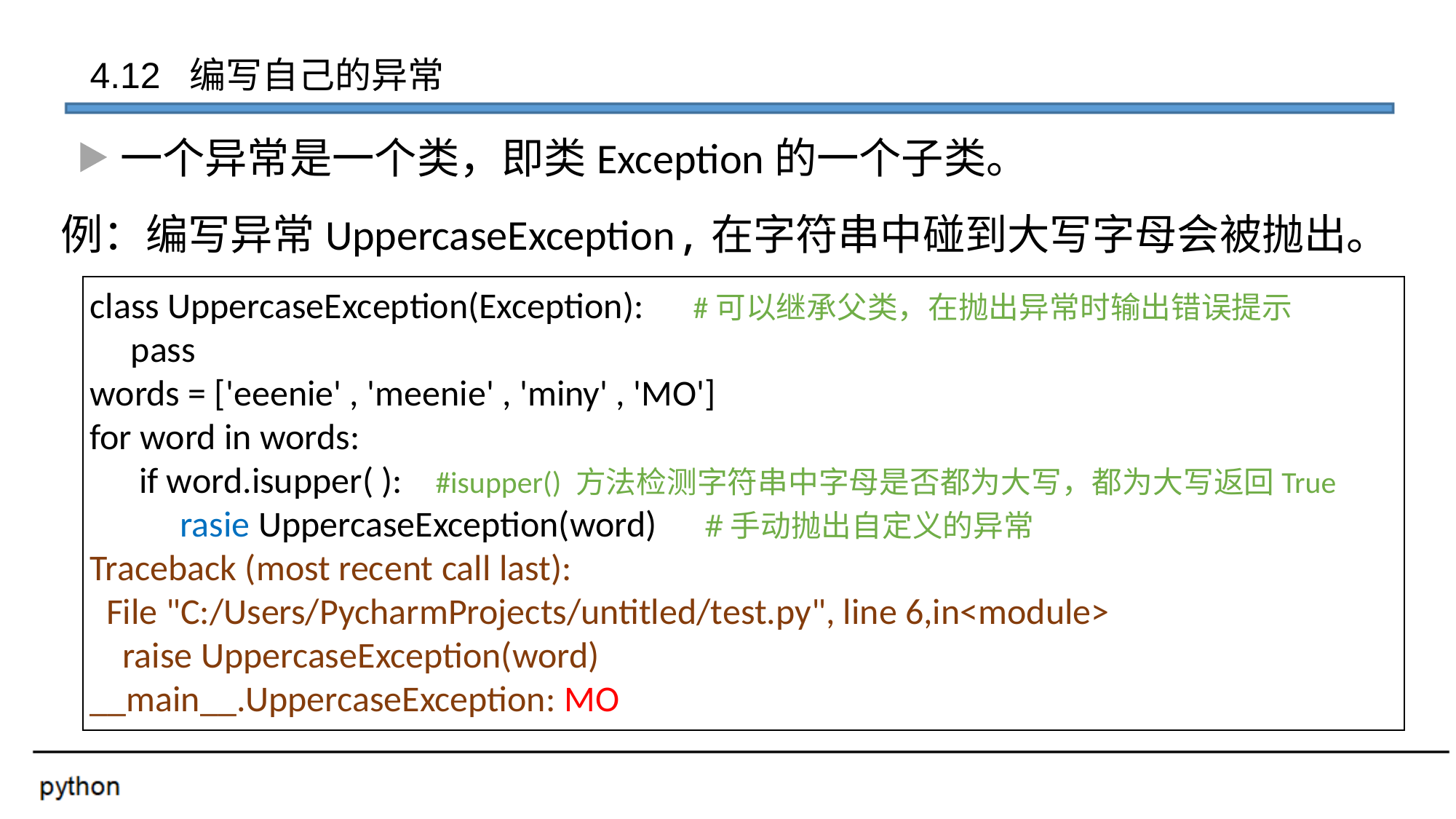

4.12  编写自己的异常
一个异常是一个类，即类Exception的一个子类。

例：编写异常UppercaseException,在字符串中碰到大写字母会被抛出。
class UppercaseException(Exception):      #可以继承父类，在抛出异常时输出错误提示
     pass
words = ['eeenie' , 'meenie' , 'miny' , 'MO']
for word in words:
      if word.isupper( ):    #isupper() 方法检测字符串中字母是否都为大写，都为大写返回True
           rasie UppercaseException(word)      #手动抛出自定义的异常
Traceback (most recent call last):
  File "C:/Users/PycharmProjects/untitled/test.py", line 6,in<module>
    raise UppercaseException(word)
__main__.UppercaseException: MO

65